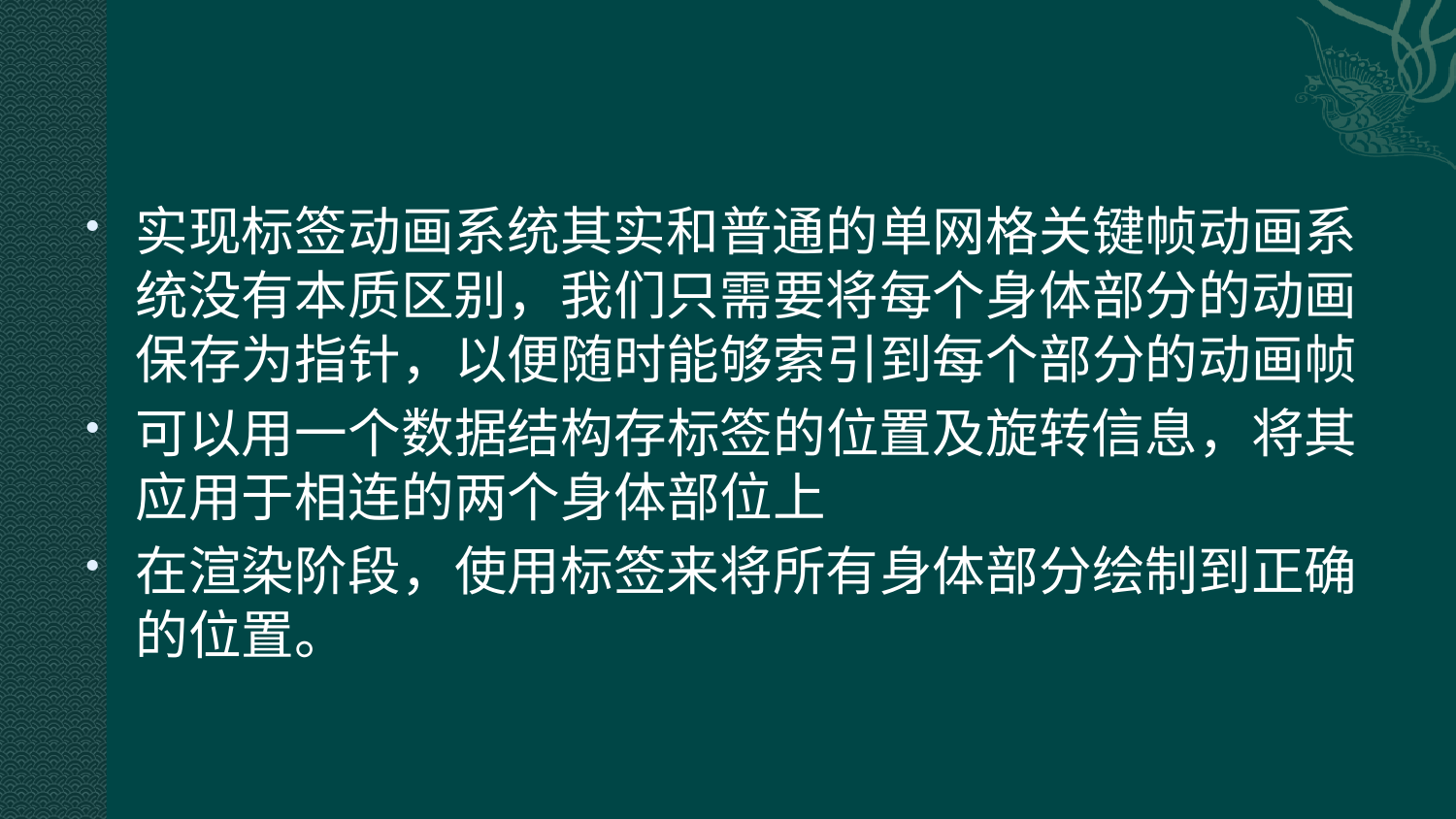

#
实现标签动画系统其实和普通的单网格关键帧动画系统没有本质区别，我们只需要将每个身体部分的动画保存为指针，以便随时能够索引到每个部分的动画帧
可以用一个数据结构存标签的位置及旋转信息，将其应用于相连的两个身体部位上
在渲染阶段，使用标签来将所有身体部分绘制到正确的位置。